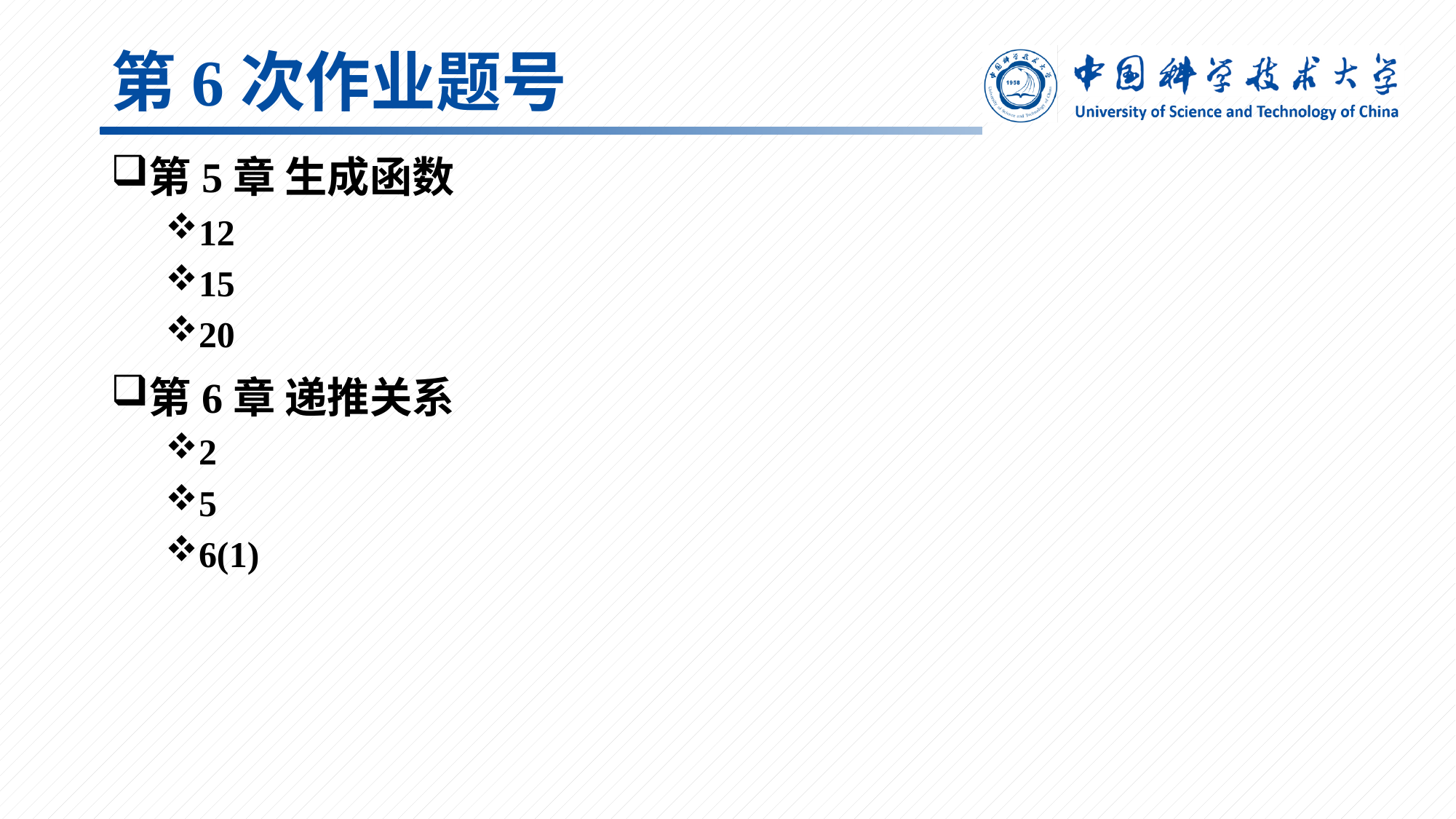

# 第6次作业题号
第5章 生成函数
12
15
20
第6章 递推关系
2
5
6(1)